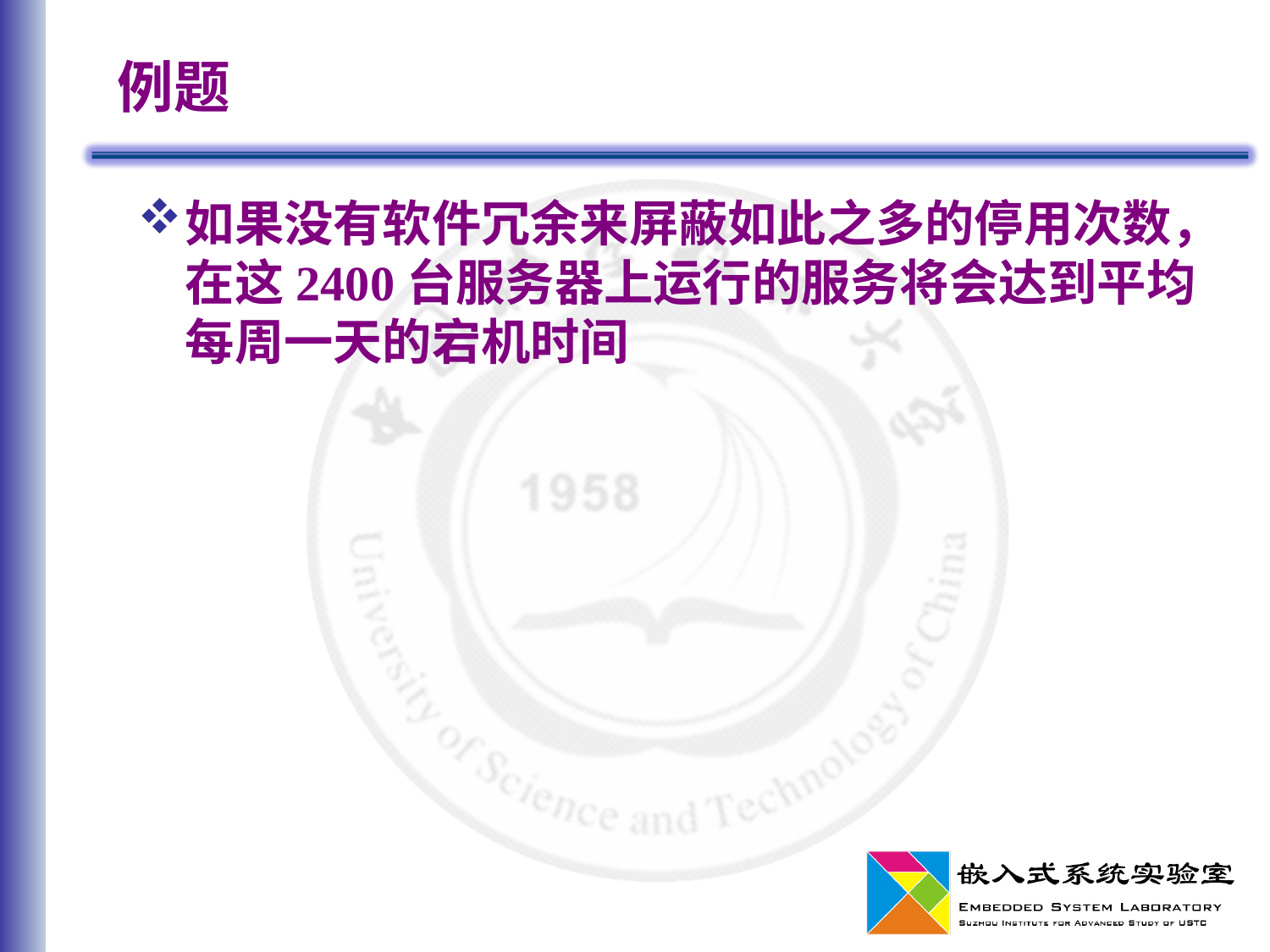

# 例题
如果没有软件冗余来屏蔽如此之多的停用次数，在这2400台服务器上运行的服务将会达到平均每周一天的宕机时间